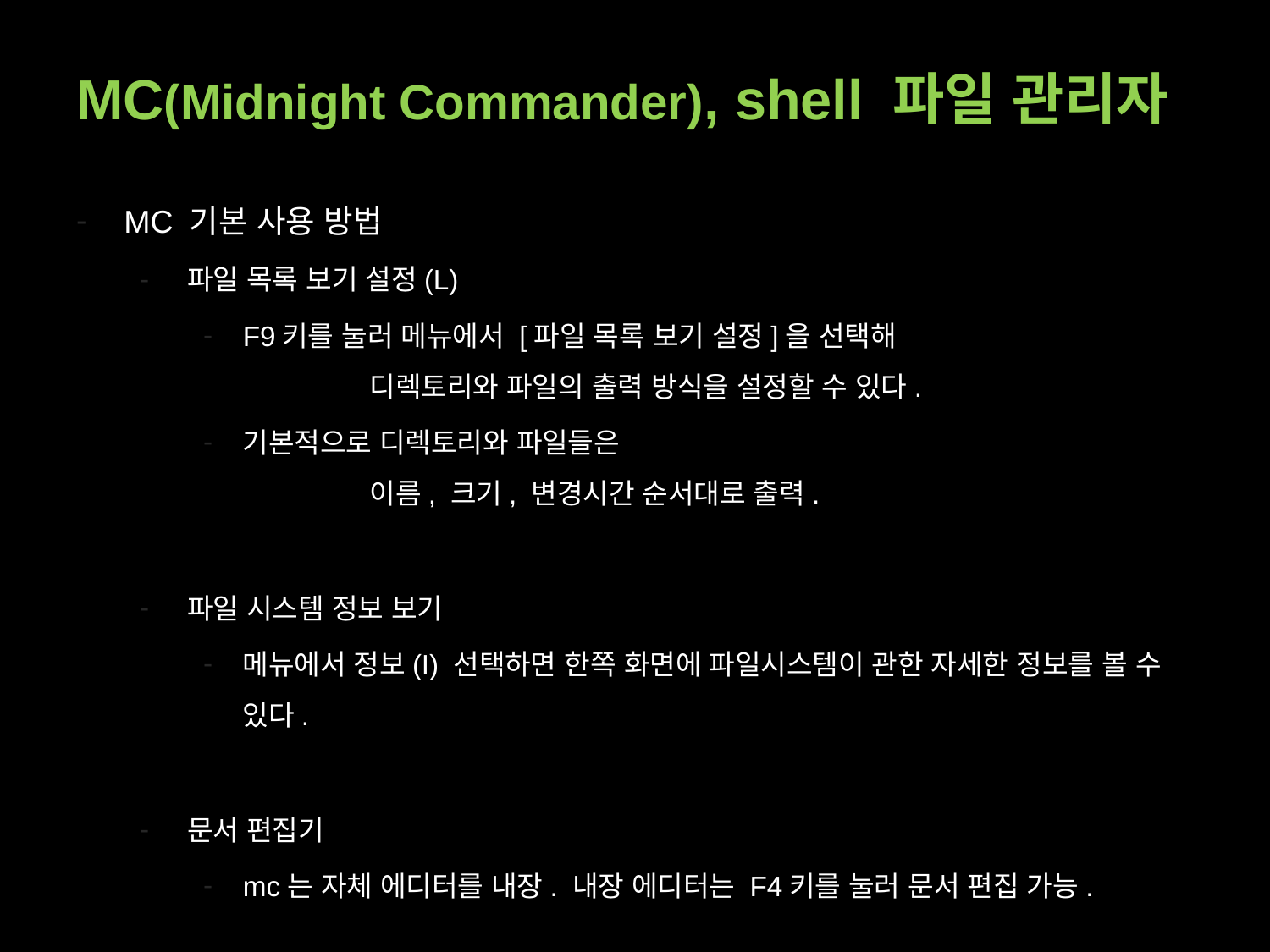

# MC(Midnight Commander), shell 파일 관리자
MC 기본 사용 방법
파일 목록 보기 설정(L)
F9키를 눌러 메뉴에서 [파일 목록 보기 설정]을 선택해
	디렉토리와 파일의 출력 방식을 설정할 수 있다.
기본적으로 디렉토리와 파일들은
	이름, 크기, 변경시간 순서대로 출력.

파일 시스템 정보 보기
메뉴에서 정보(I) 선택하면 한쪽 화면에 파일시스템이 관한 자세한 정보를 볼 수 있다.

문서 편집기
mc는 자체 에디터를 내장. 내장 에디터는 F4키를 눌러 문서 편집 가능.